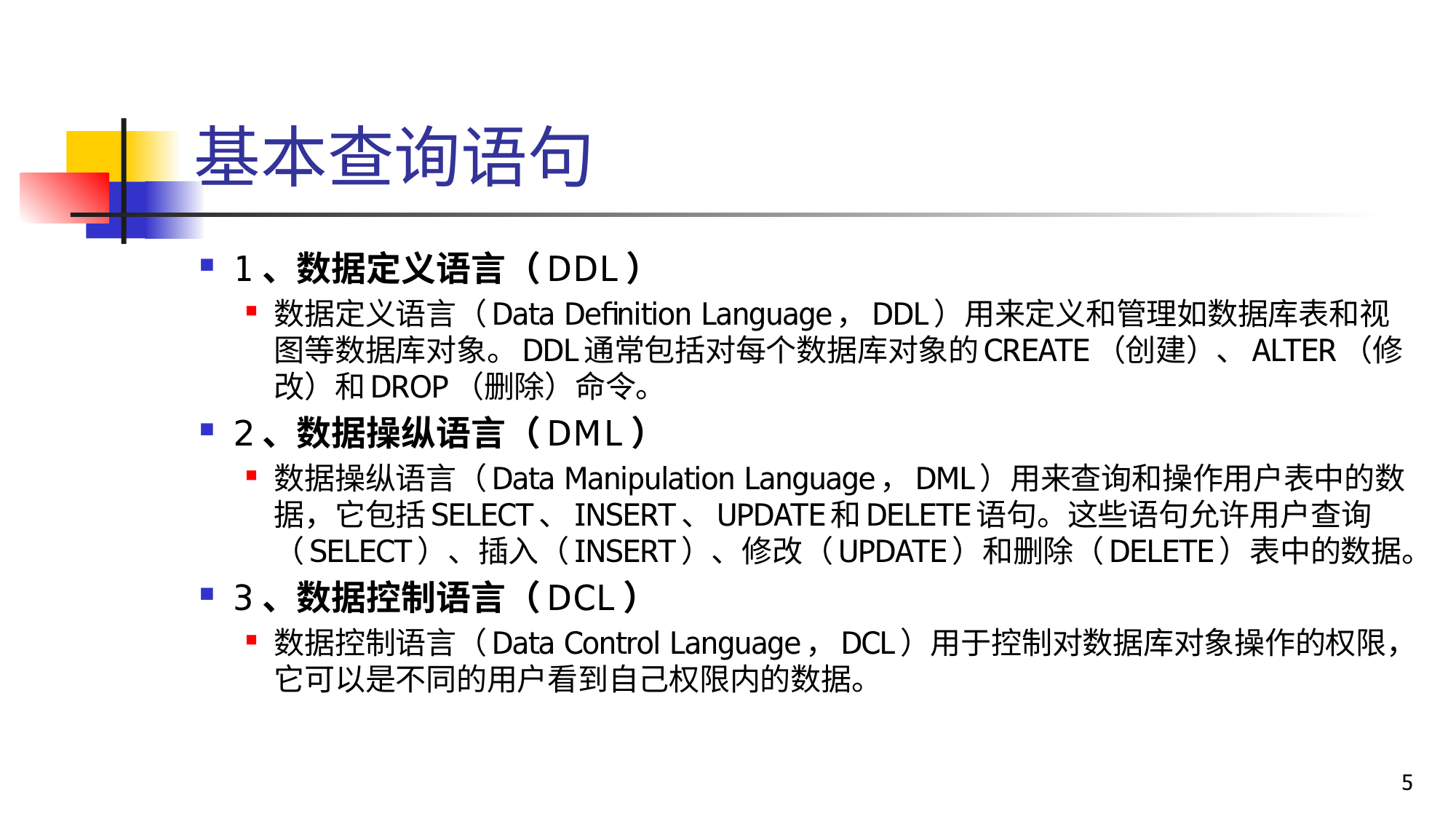

# 基本查询语句
1、数据定义语言（DDL）
数据定义语言（Data Definition Language，DDL）用来定义和管理如数据库表和视图等数据库对象。DDL通常包括对每个数据库对象的CREATE（创建）、ALTER（修改）和DROP（删除）命令。
2、数据操纵语言（DML）
数据操纵语言（Data Manipulation Language，DML）用来查询和操作用户表中的数据，它包括SELECT、INSERT、UPDATE和DELETE语句。这些语句允许用户查询（SELECT）、插入（INSERT）、修改（UPDATE）和删除（DELETE）表中的数据。
3、数据控制语言（DCL）
数据控制语言（Data Control Language，DCL）用于控制对数据库对象操作的权限，它可以是不同的用户看到自己权限内的数据。
5